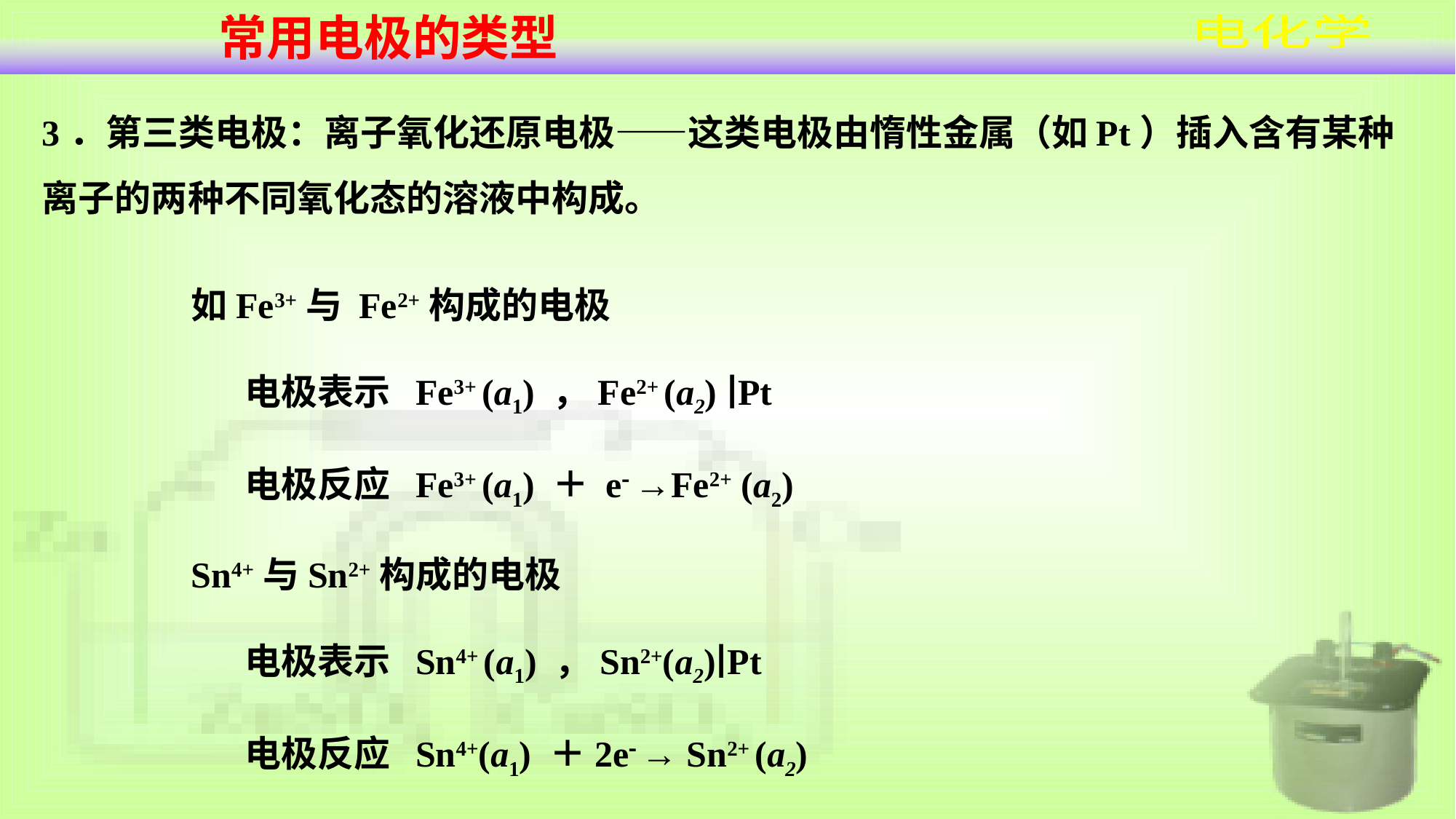

常用电极的类型
3．第三类电极：离子氧化还原电极——这类电极由惰性金属（如Pt）插入含有某种离子的两种不同氧化态的溶液中构成。
如Fe3+与 Fe2+构成的电极
电极表示  Fe3+ (a1) ，Fe2+ (a2) ∣Pt
电极反应  Fe3+ (a1) ＋ e− →Fe2+ (a2)
Sn4+与Sn2+构成的电极
电极表示  Sn4+ (a1) ，Sn2+(a2)∣Pt
电极反应  Sn4+(a1) ＋2e− → Sn2+ (a2)